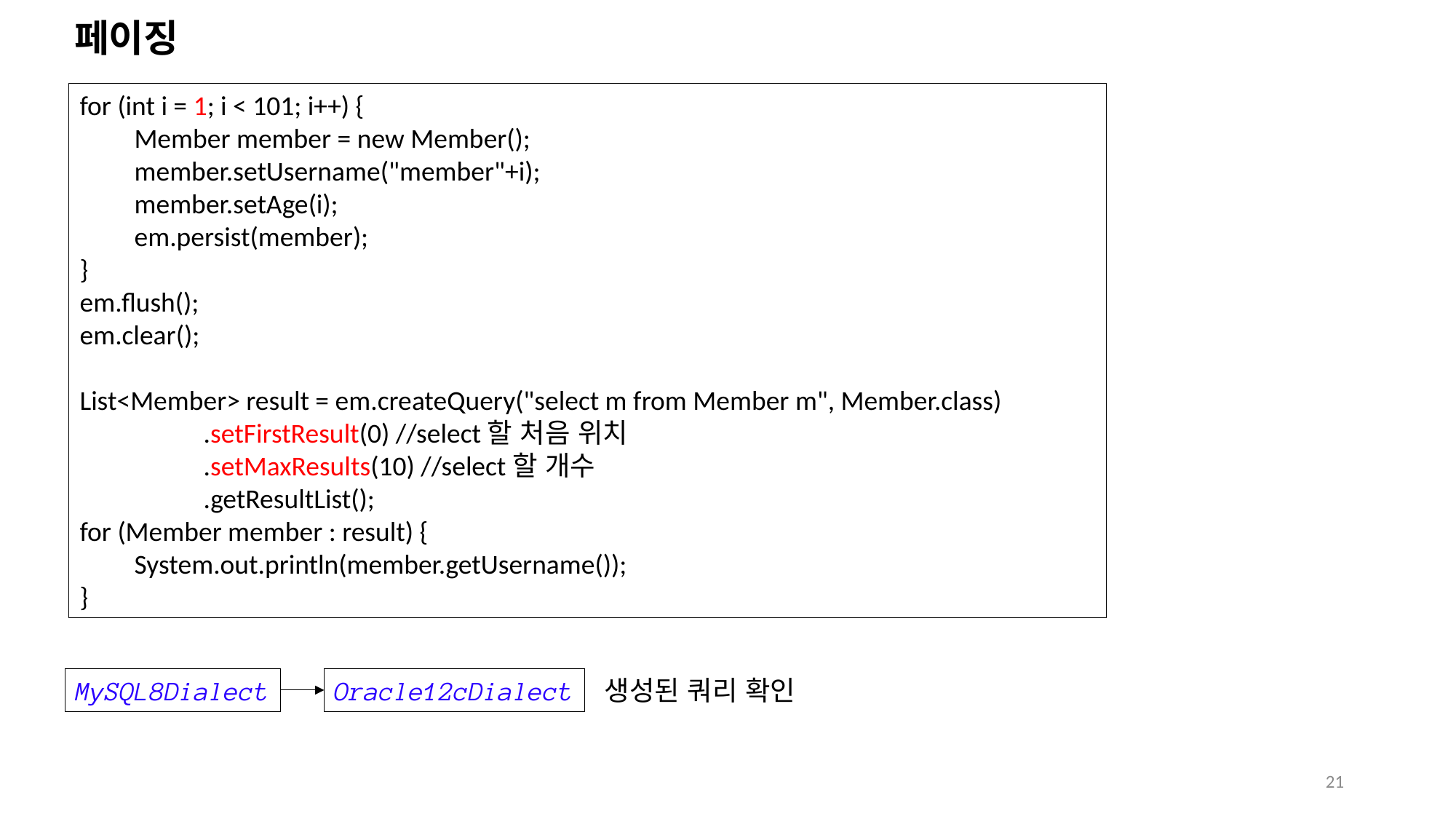

# 페이징
for (int i = 1; i < 101; i++) {
Member member = new Member();
member.setUsername("member"+i);
member.setAge(i);
em.persist(member);
}
em.flush();
em.clear();

List<Member> result = em.createQuery("select m from Member m", Member.class)
                    .setFirstResult(0) //select할 처음 위치
                    .setMaxResults(10) //select할 개수
                    .getResultList();
for (Member member : result) {
System.out.println(member.getUsername());
}
MySQL8Dialect
Oracle12cDialect
생성된 쿼리 확인
21